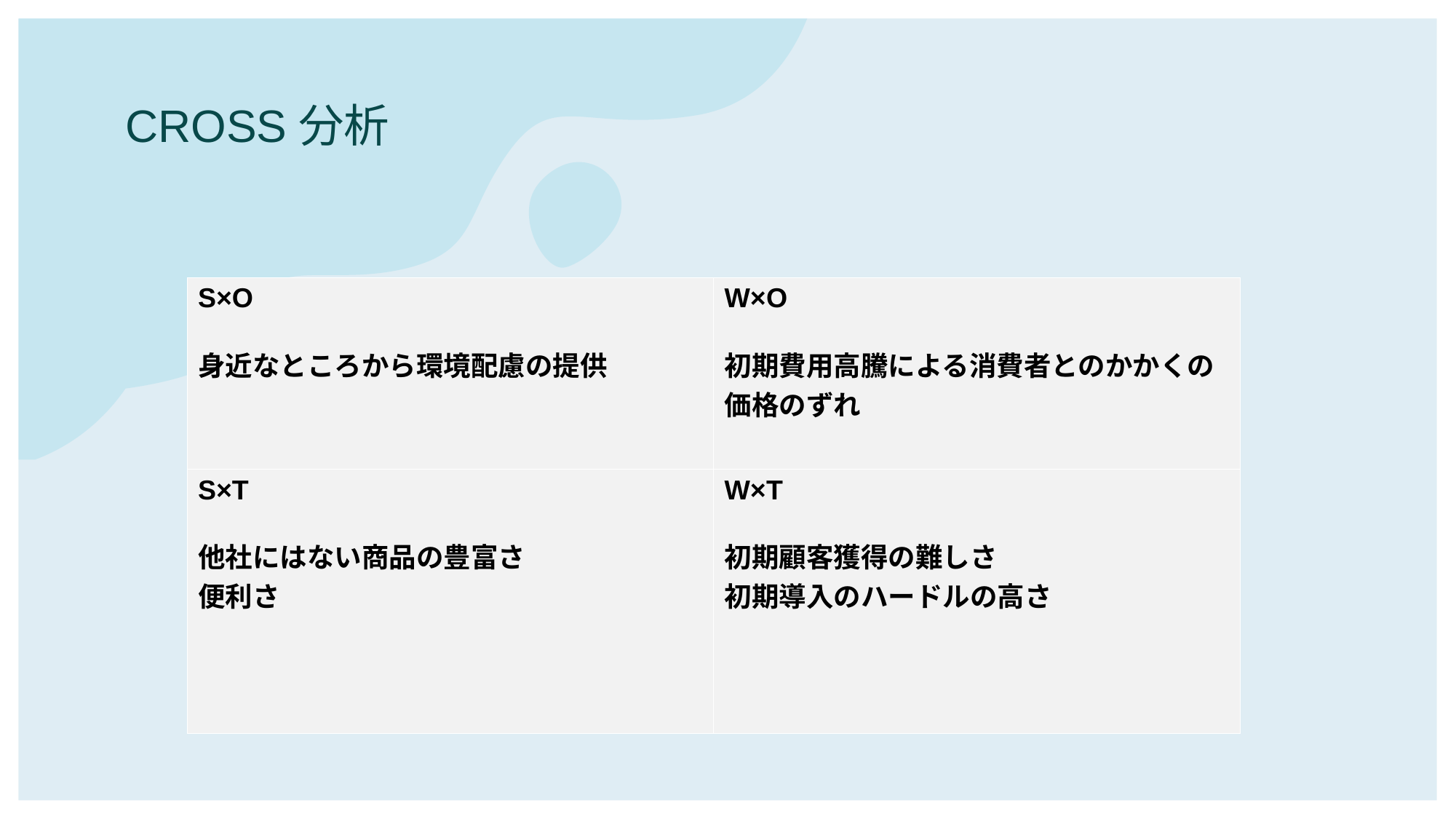

# CROSS分析
| S×O​ ​ 身近なところから環境配慮の提供​ | W×O​ ​ 初期費用高騰による消費者とのかかくの価格のずれ​ ​ |
| --- | --- |
| S×T​ ​ 他社にはない商品の豊富さ​ 便利さ​ ​ ​ | W×T​ ​ 初期顧客獲得の難しさ​ 初期導入のハードルの高さ​ ​ ​ ​ |